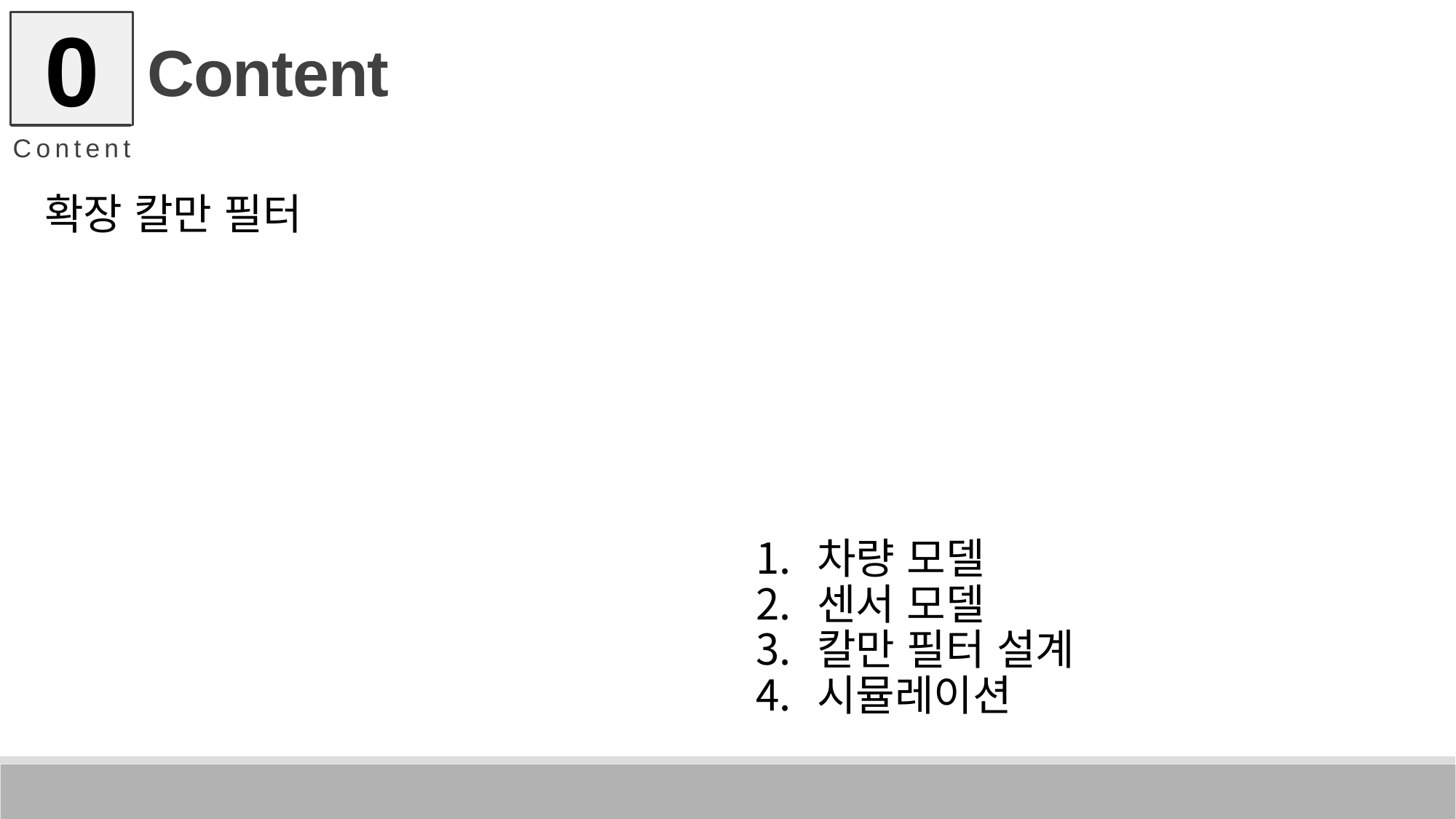

0

Content
Content
확장 칼만 필터

차량 모델
센서 모델
칼만 필터 설계
시뮬레이션